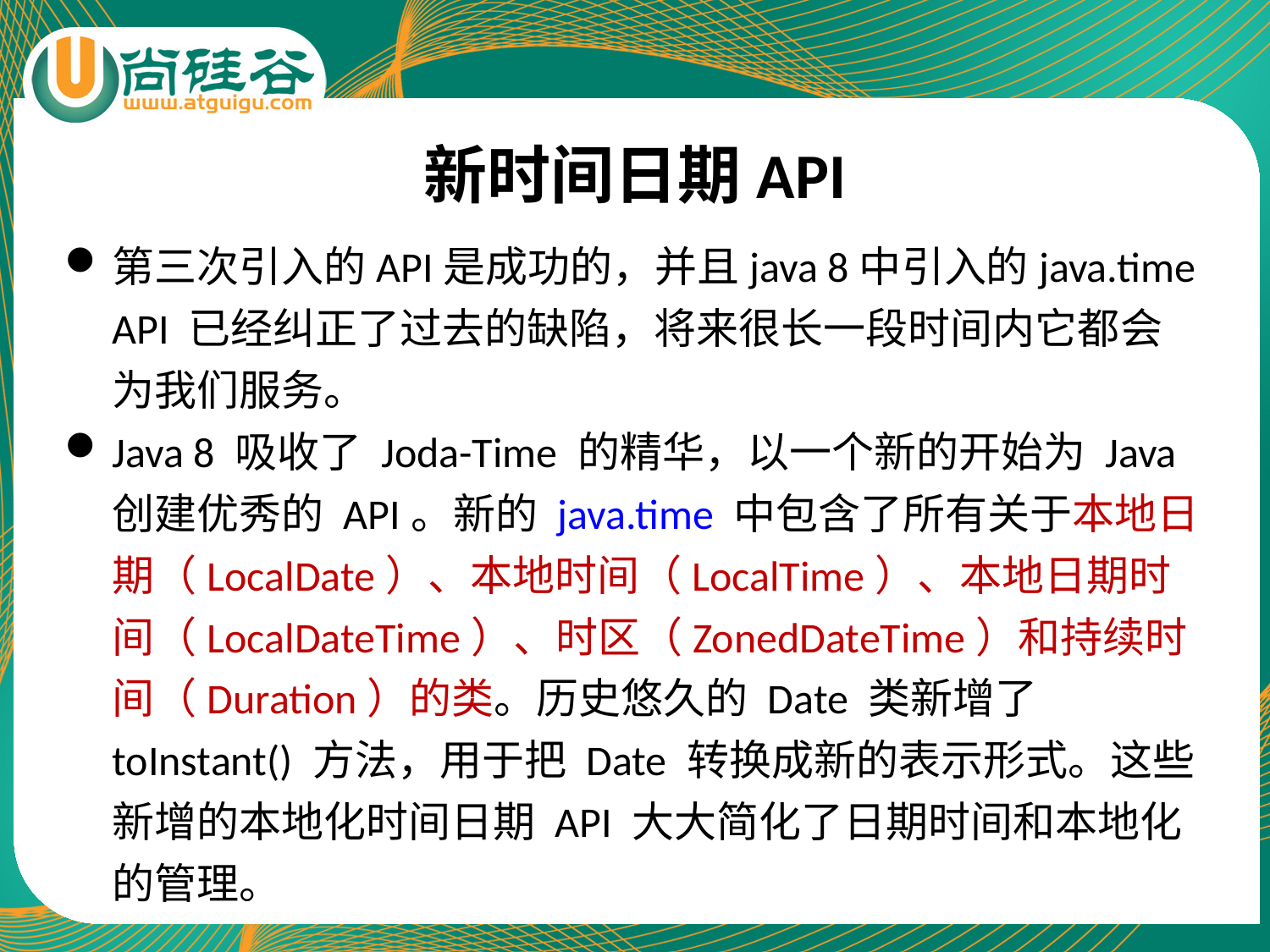

新时间日期API
第三次引入的API是成功的，并且java 8中引入的java.time API 已经纠正了过去的缺陷，将来很长一段时间内它都会为我们服务。
Java 8 吸收了 Joda-Time 的精华，以一个新的开始为 Java 创建优秀的 API。新的 java.time 中包含了所有关于本地日期（LocalDate）、本地时间（LocalTime）、本地日期时间（LocalDateTime）、时区（ZonedDateTime）和持续时间（Duration）的类。历史悠久的 Date 类新增了 toInstant() 方法，用于把 Date 转换成新的表示形式。这些新增的本地化时间日期 API 大大简化了日期时间和本地化的管理。